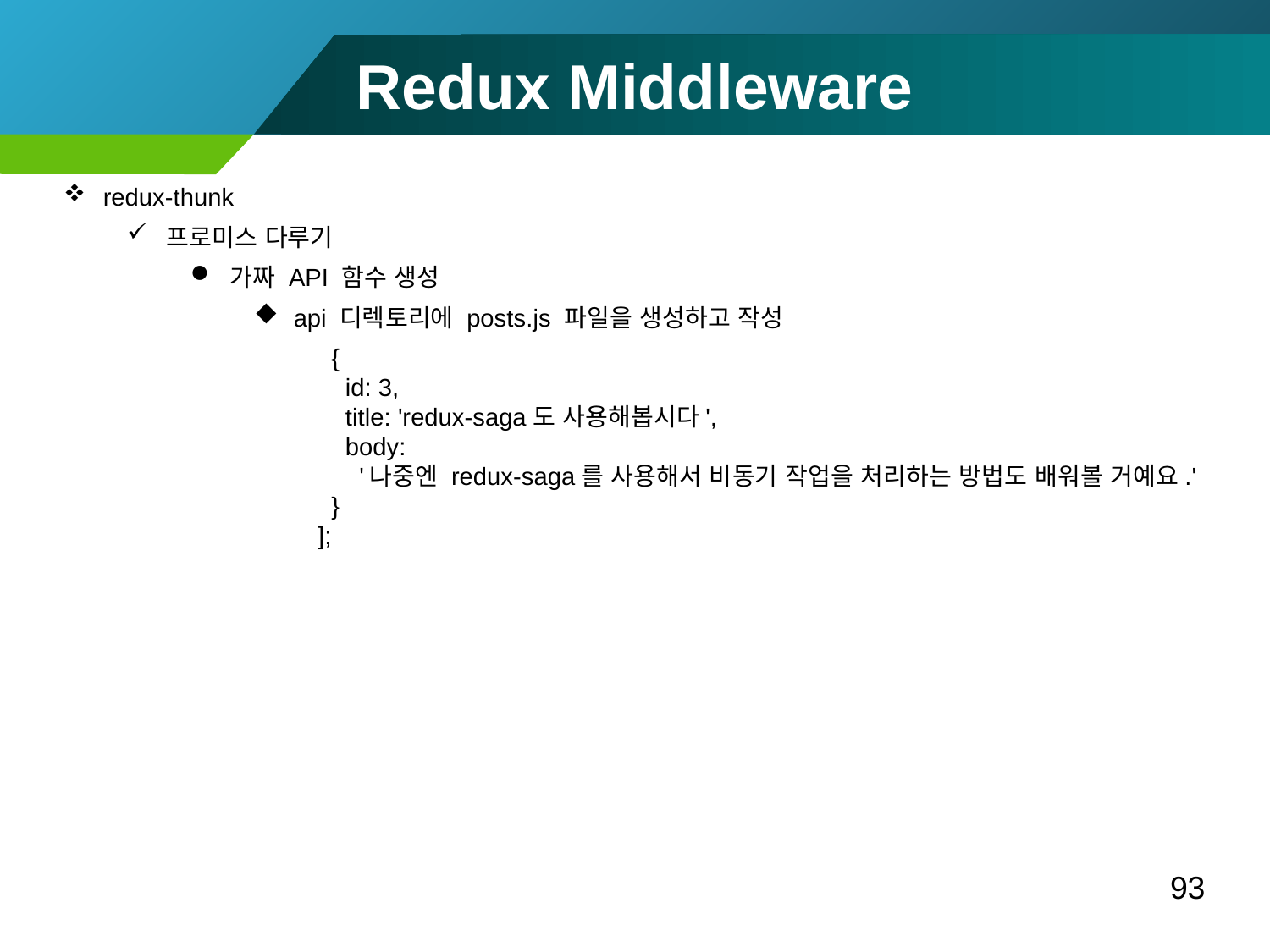

Redux Middleware
redux-thunk
프로미스 다루기
가짜 API 함수 생성
api 디렉토리에 posts.js 파일을 생성하고 작성
  {
    id: 3,
    title: 'redux-saga도 사용해봅시다',
    body:
      '나중엔 redux-saga를 사용해서 비동기 작업을 처리하는 방법도 배워볼 거예요.'
  }
];

93